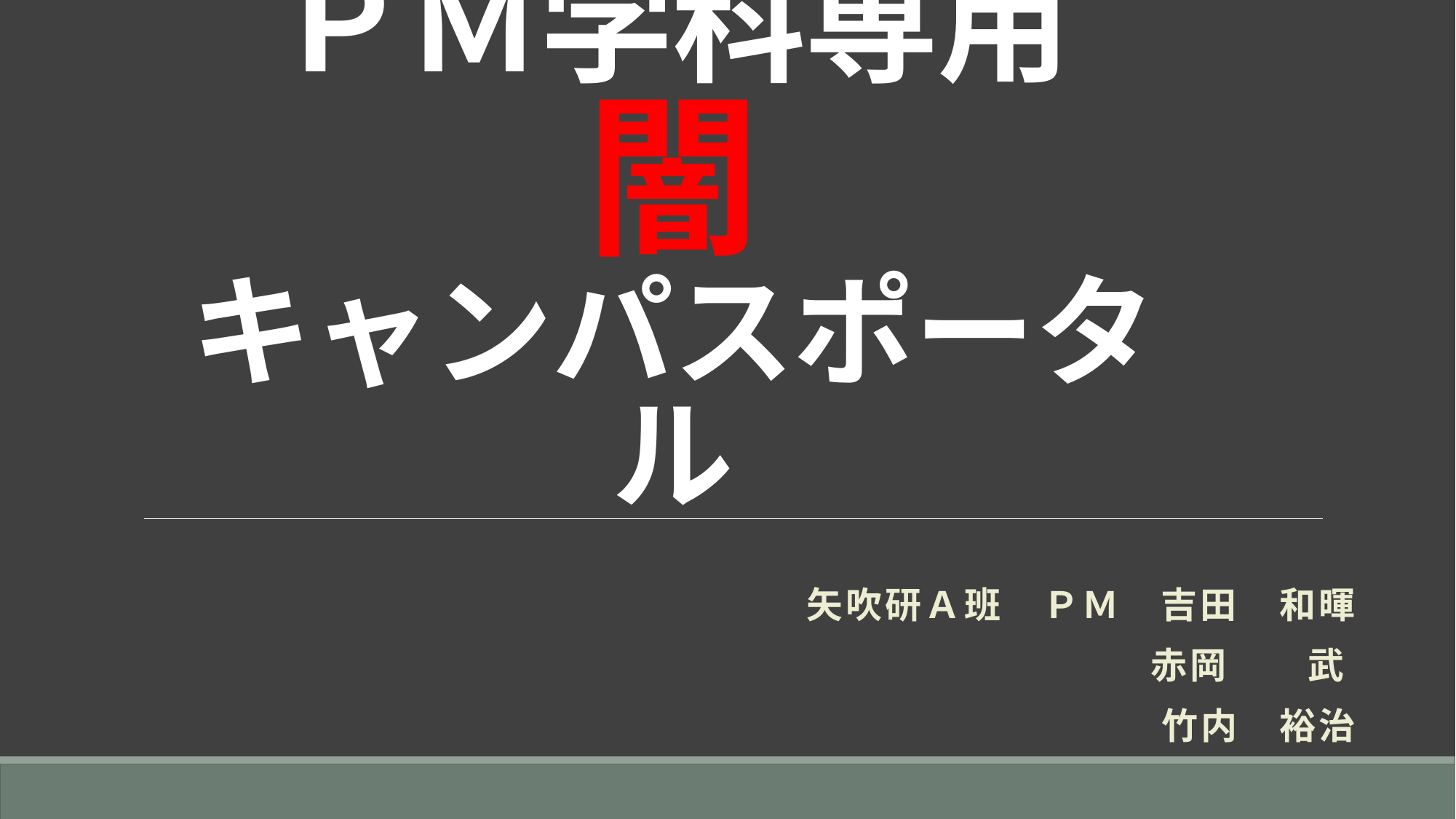

# ＰＭ学科専用 闇 キャンパスポータル
矢吹研Ａ班　ＰＭ　吉田　和暉
  赤岡       武
竹内　裕治